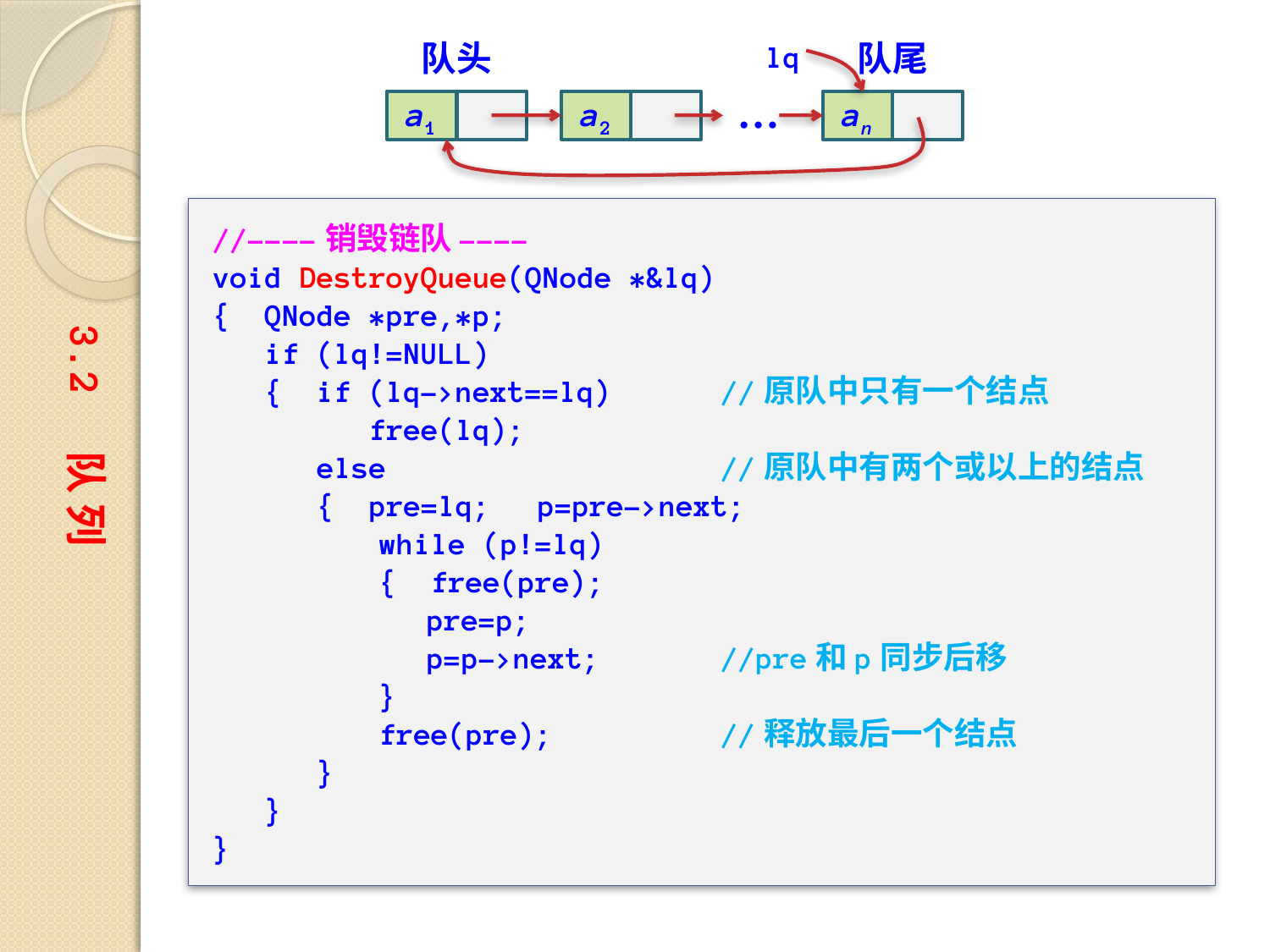

队头
lq
队尾

…
a1

a2

an

//----销毁链队----
void DestroyQueue(QNode *&lq)
{  QNode *pre,*p;
   if (lq!=NULL)
   {  if (lq->next==lq)	//原队中只有一个结点
         free(lq);
      else			//原队中有两个或以上的结点
      {  pre=lq;　p=pre->next;
	　while (p!=lq)
	　{  free(pre);
	     pre=p;
	     p=p->next;	//pre和p同步后移
	　}
	　free(pre);		//释放最后一个结点
      }
   }
}
3.2  队 列